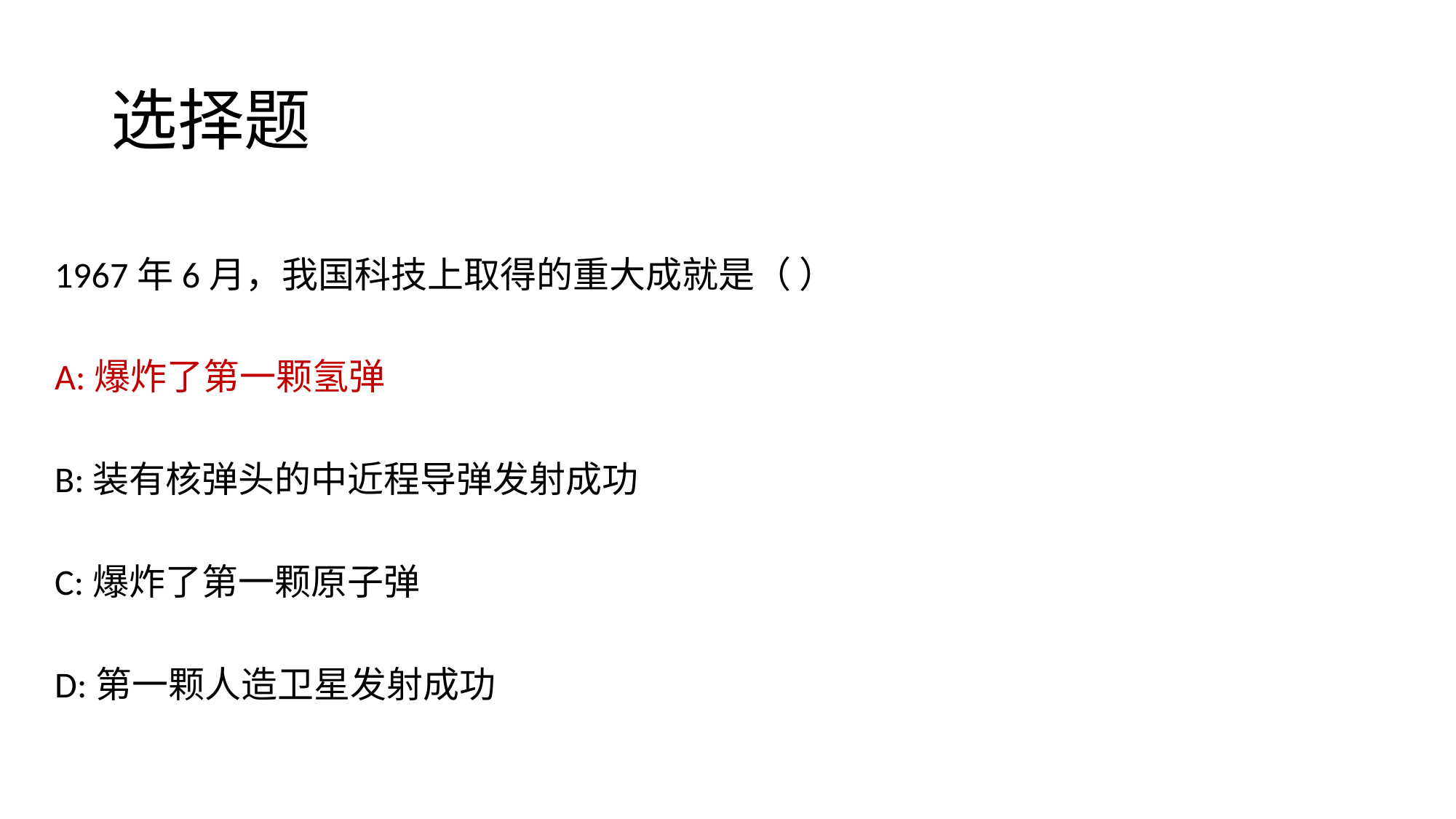

# 选择题
1967年6月，我国科技上取得的重大成就是（ ）
A:爆炸了第一颗氢弹
B:装有核弹头的中近程导弹发射成功
C:爆炸了第一颗原子弹
D:第一颗人造卫星发射成功